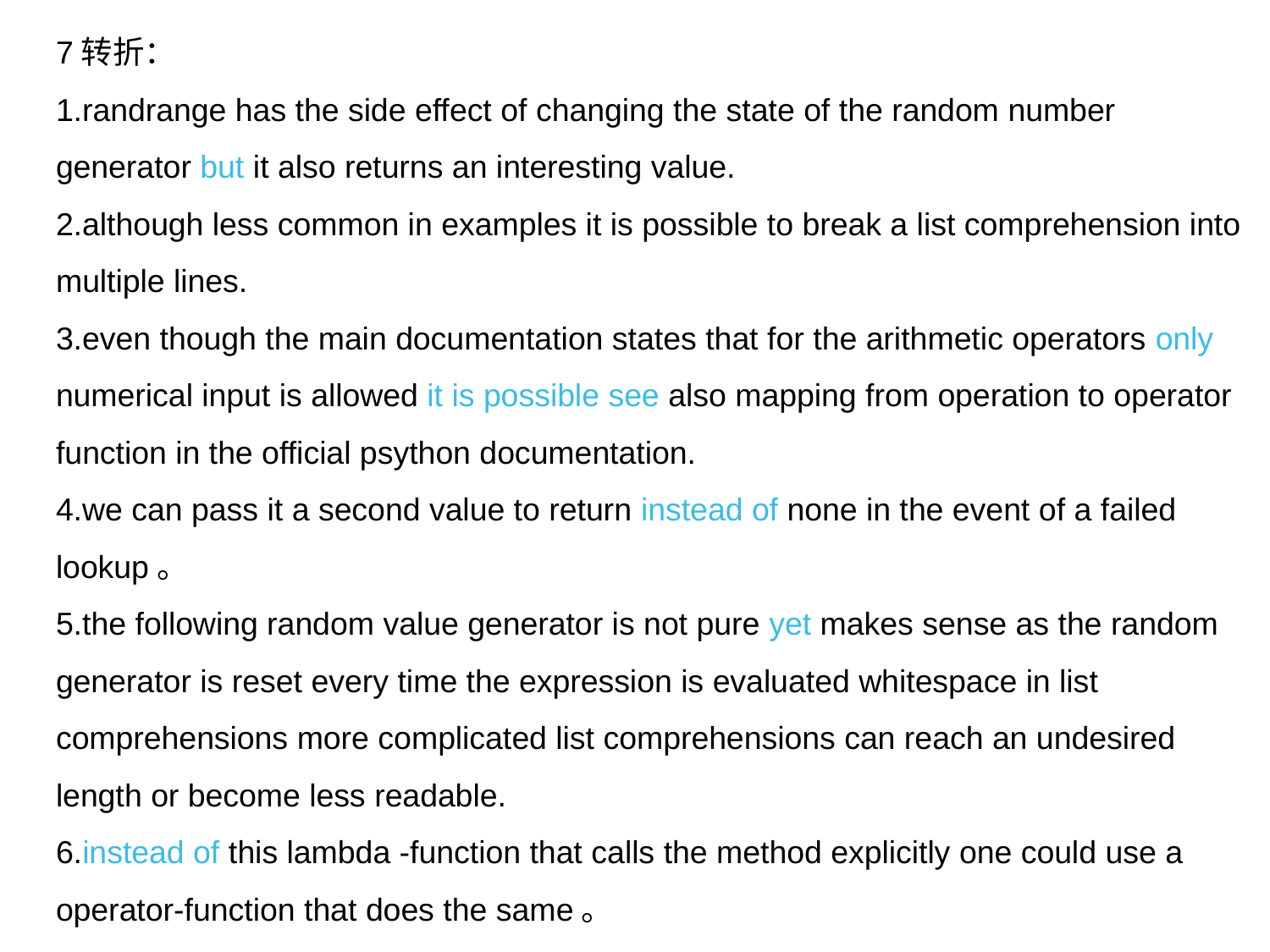

7转折：
1.randrange has the side effect of changing the state of the random number generator but it also returns an interesting value.
2.although less common in examples it is possible to break a list comprehension into multiple lines.
3.even though the main documentation states that for the arithmetic operators only numerical input is allowed it is possible see also mapping from operation to operator function in the official psython documentation.
4.we can pass it a second value to return instead of none in the event of a failed lookup。
5.the following random value generator is not pure yet makes sense as the random generator is reset every time the expression is evaluated whitespace in list comprehensions more complicated list comprehensions can reach an undesired length or become less readable.
6.instead of this lambda -function that calls the method explicitly one could use a operator-function that does the same。